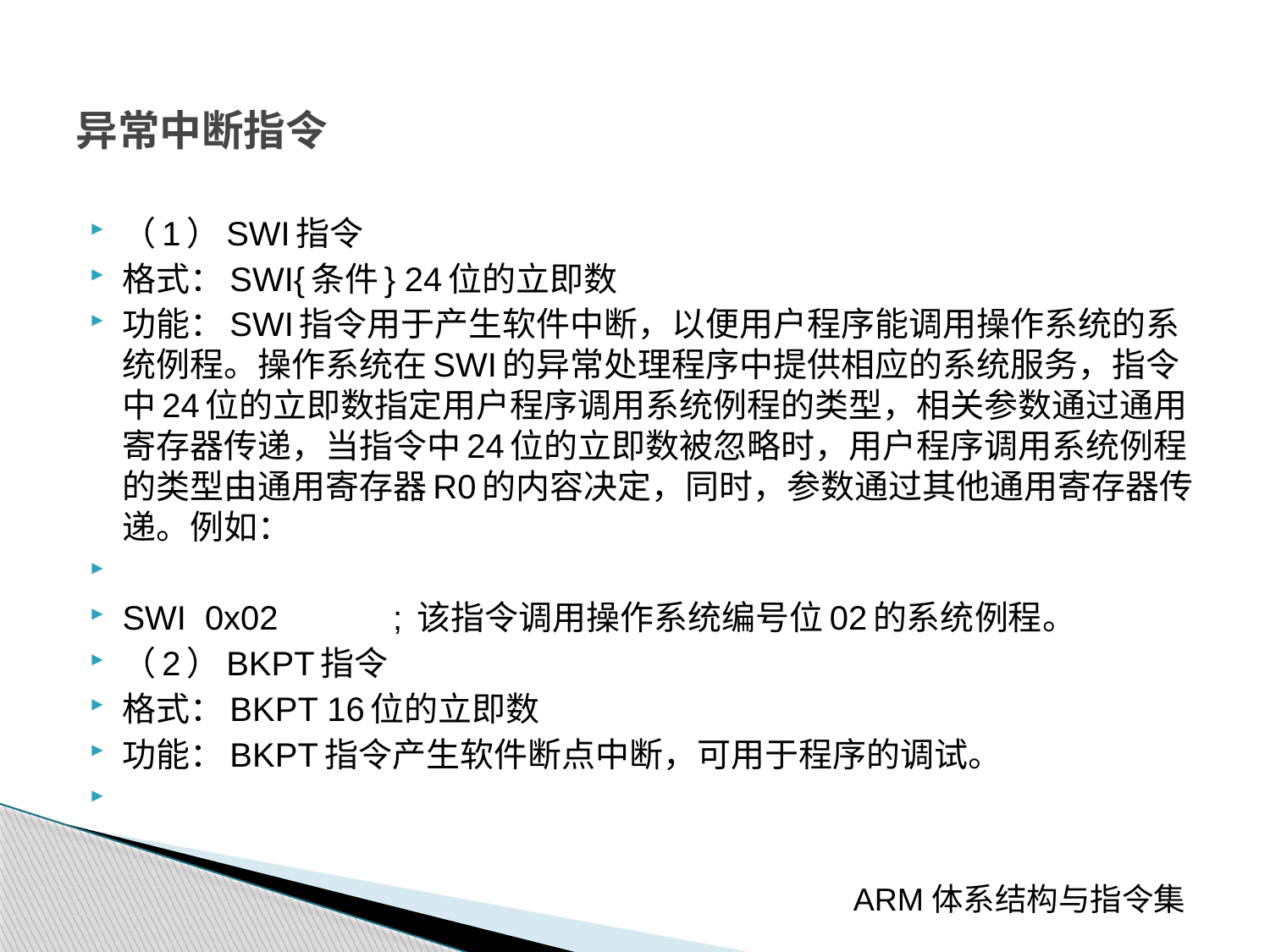

# 异常中断指令
（1）SWI指令
格式：SWI{条件} 24位的立即数
功能：SWI指令用于产生软件中断，以便用户程序能调用操作系统的系统例程。操作系统在SWI的异常处理程序中提供相应的系统服务，指令中24位的立即数指定用户程序调用系统例程的类型，相关参数通过通用寄存器传递，当指令中24位的立即数被忽略时，用户程序调用系统例程的类型由通用寄存器R0的内容决定，同时，参数通过其他通用寄存器传递。例如：

SWI  0x02    	; 该指令调用操作系统编号位02的系统例程。
（2）BKPT指令
格式：BKPT 16位的立即数
功能：BKPT指令产生软件断点中断，可用于程序的调试。

            ARM体系结构与指令集